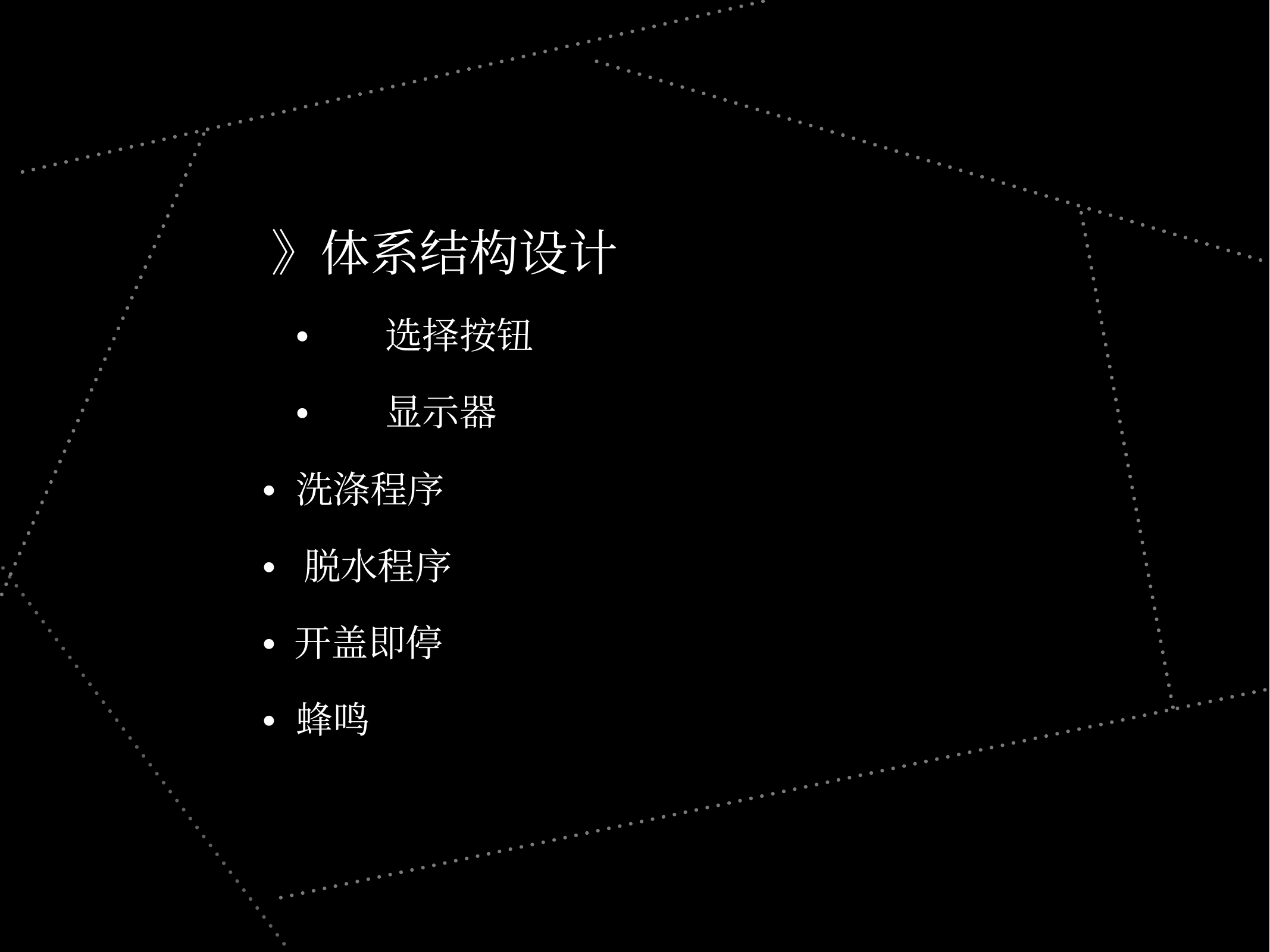

》体系结构设计

	•	选择按钮
	•	显示器
      •	洗涤程序
      •  脱水程序
      • 开盖即停
      •	蜂鸣